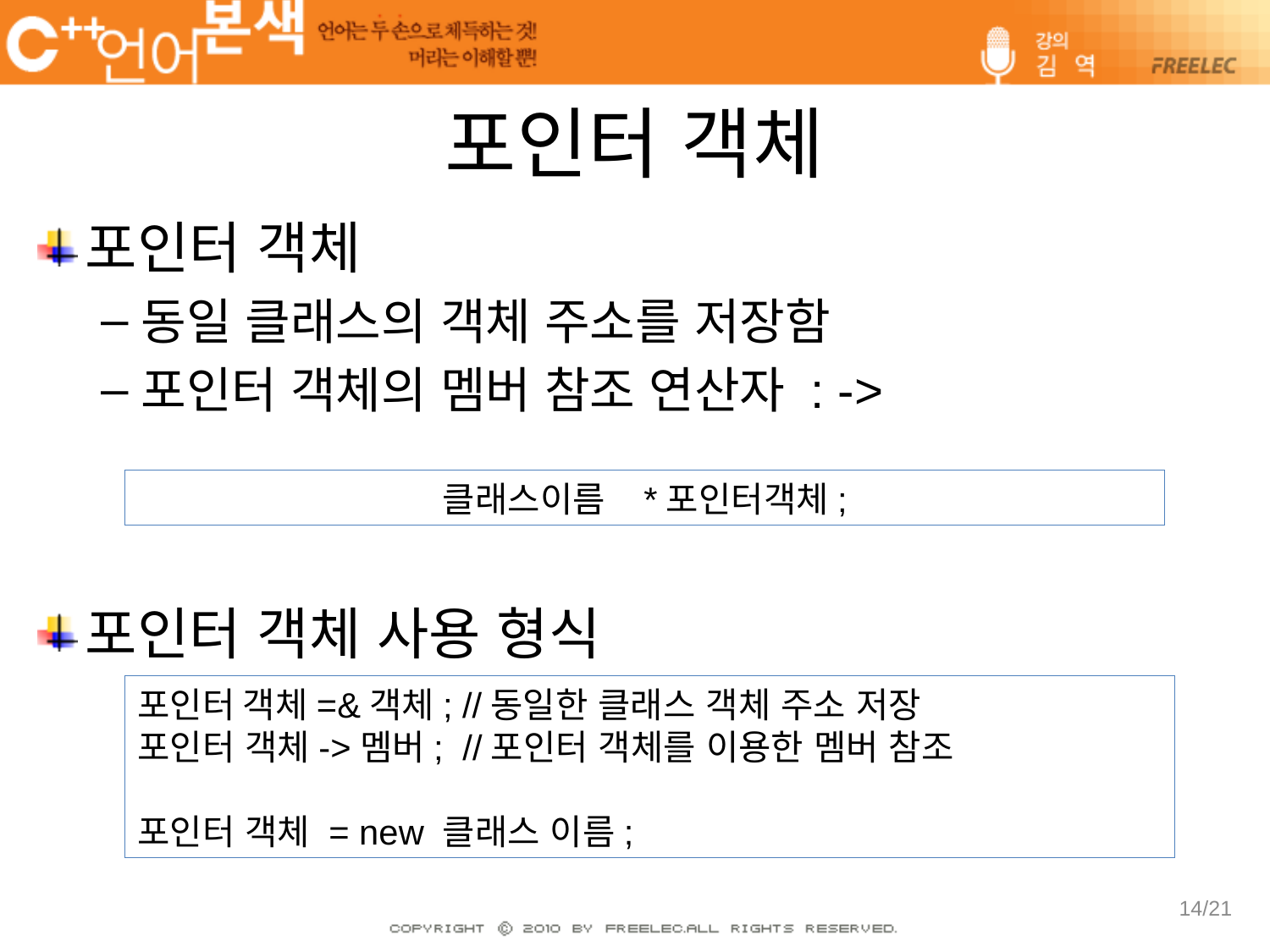

# 포인터 객체
포인터 객체
동일 클래스의 객체 주소를 저장함
포인터 객체의 멤버 참조 연산자 : ->

포인터 객체 사용 형식
클래스이름   *포인터객체;
포인터 객체=&객체; //동일한 클래스 객체 주소 저장
포인터 객체->멤버;  //포인터 객체를 이용한 멤버 참조

포인터 객체 = new 클래스 이름;
14/21